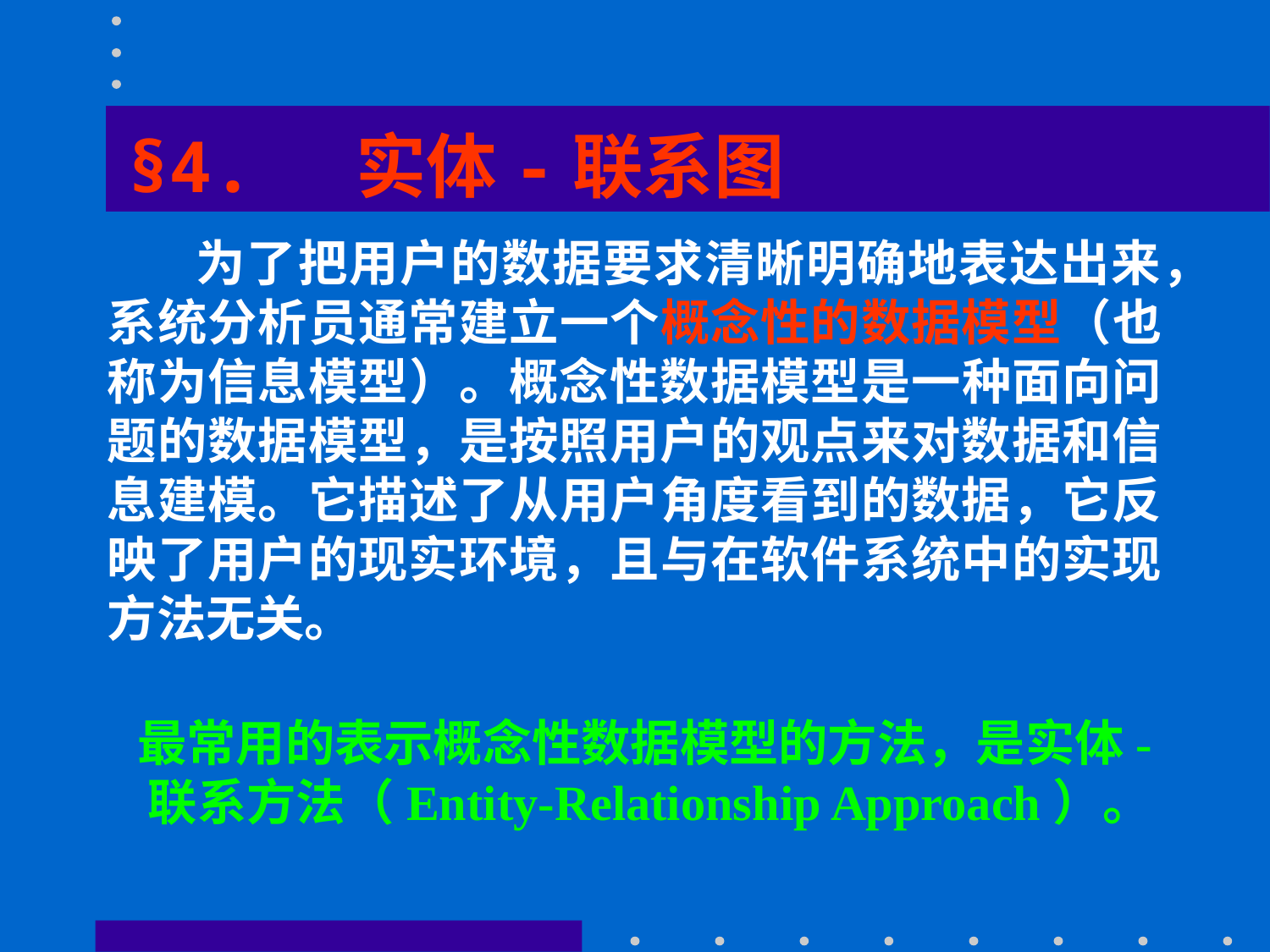

§4.  实体-联系图
   为了把用户的数据要求清晰明确地表达出来，系统分析员通常建立一个概念性的数据模型（也称为信息模型）。概念性数据模型是一种面向问题的数据模型，是按照用户的观点来对数据和信息建模。它描述了从用户角度看到的数据，它反映了用户的现实环境，且与在软件系统中的实现方法无关。
最常用的表示概念性数据模型的方法，是实体-联系方法（Entity-Relationship Approach）。
44